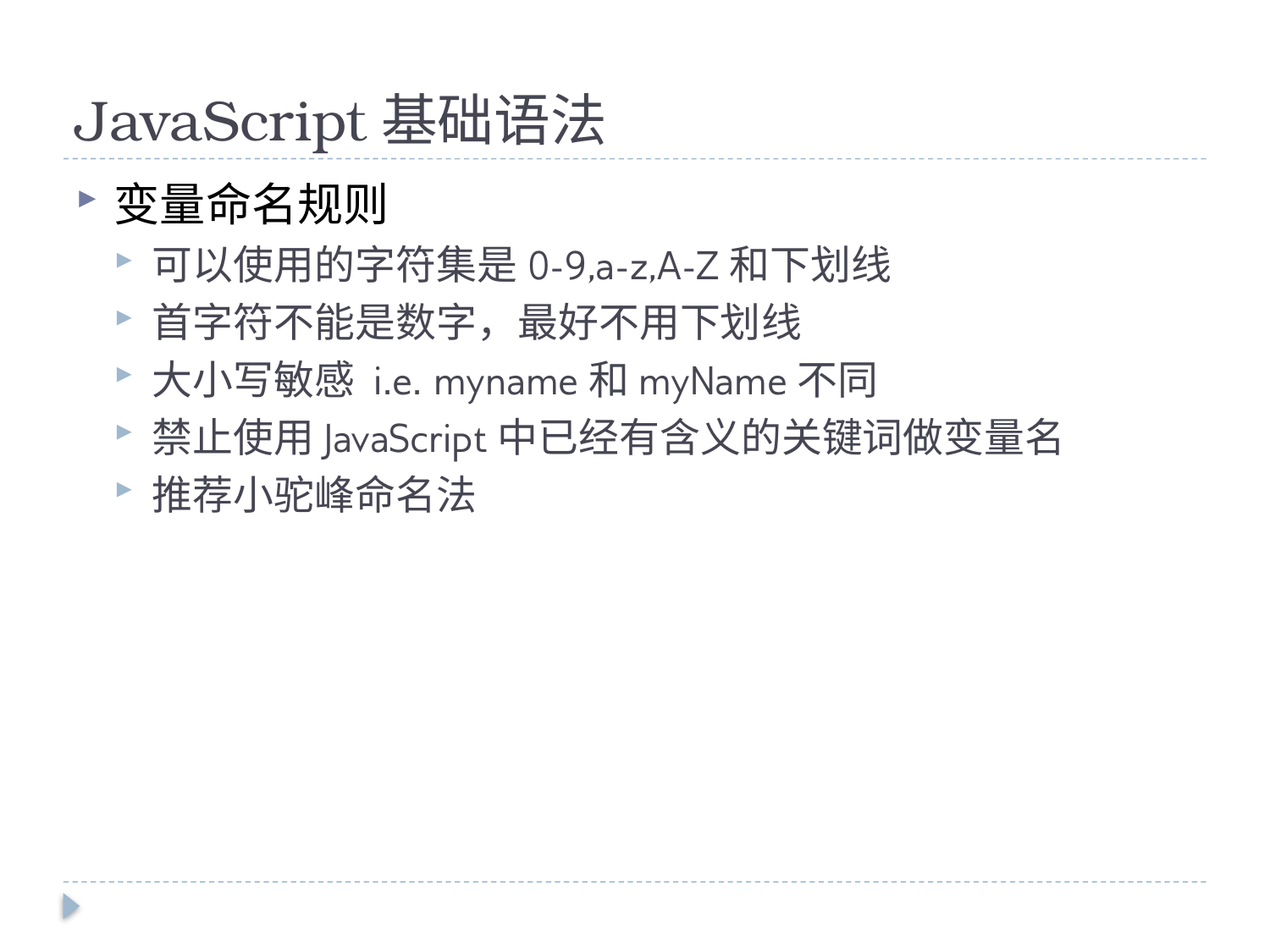

# JavaScript基础语法
变量命名规则
可以使用的字符集是0-9,a-z,A-Z和下划线
首字符不能是数字，最好不用下划线
大小写敏感 i.e. myname和myName不同
禁止使用JavaScript中已经有含义的关键词做变量名
推荐小驼峰命名法